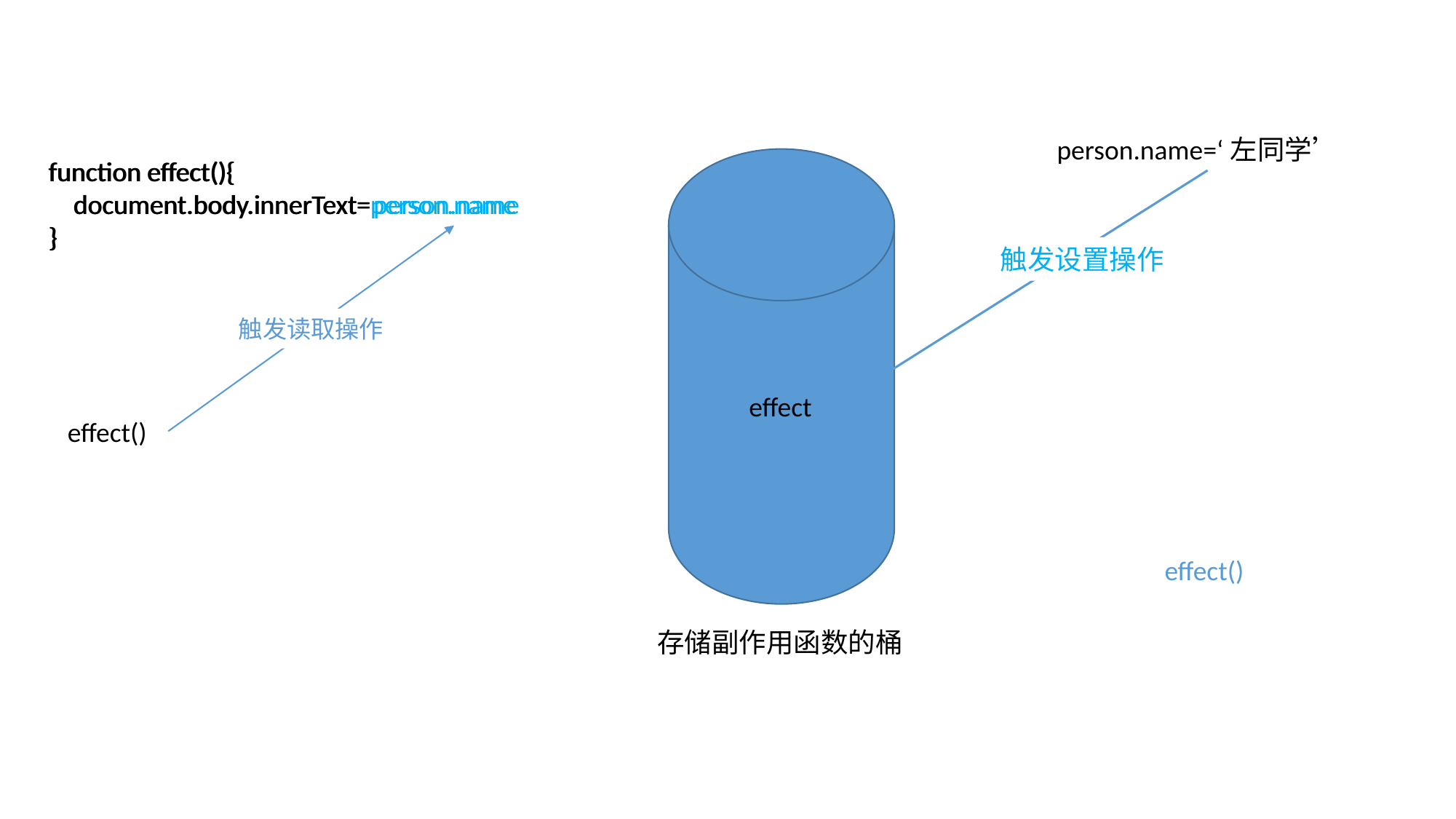

person.name=‘左同学’
function effect(){
    document.body.innerText=
}
function effect(){
    document.body.innerText=person.name
}

person.name
触发设置操作
触发读取操作
effect
effect()
effect()
存储副作用函数的桶